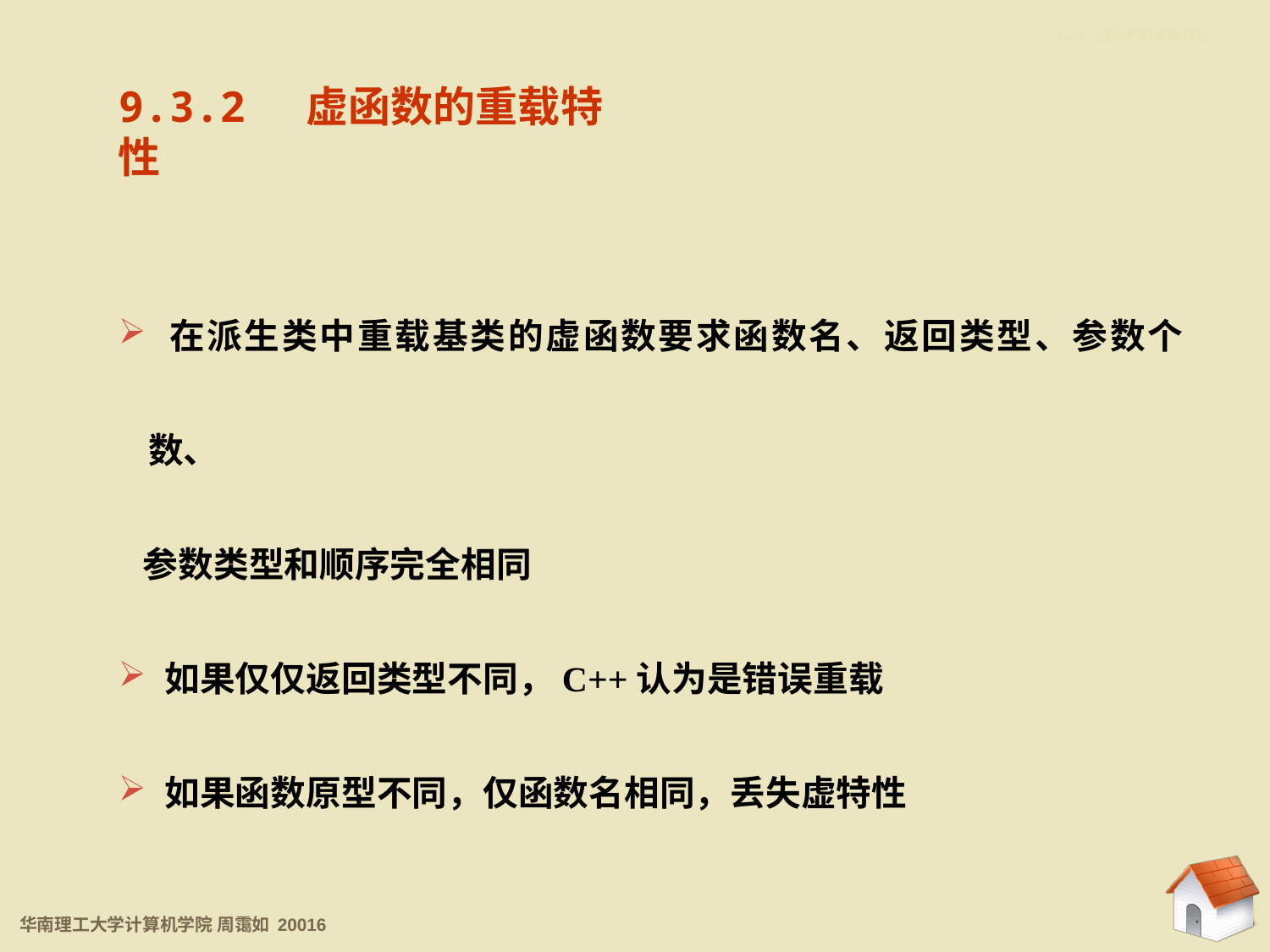

9.3.2  虚函数的重载特性
9.3.2  虚函数的重载特性
 在派生类中重载基类的虚函数要求函数名、返回类型、参数个数、
  参数类型和顺序完全相同
 如果仅仅返回类型不同，C++认为是错误重载
 如果函数原型不同，仅函数名相同，丢失虚特性